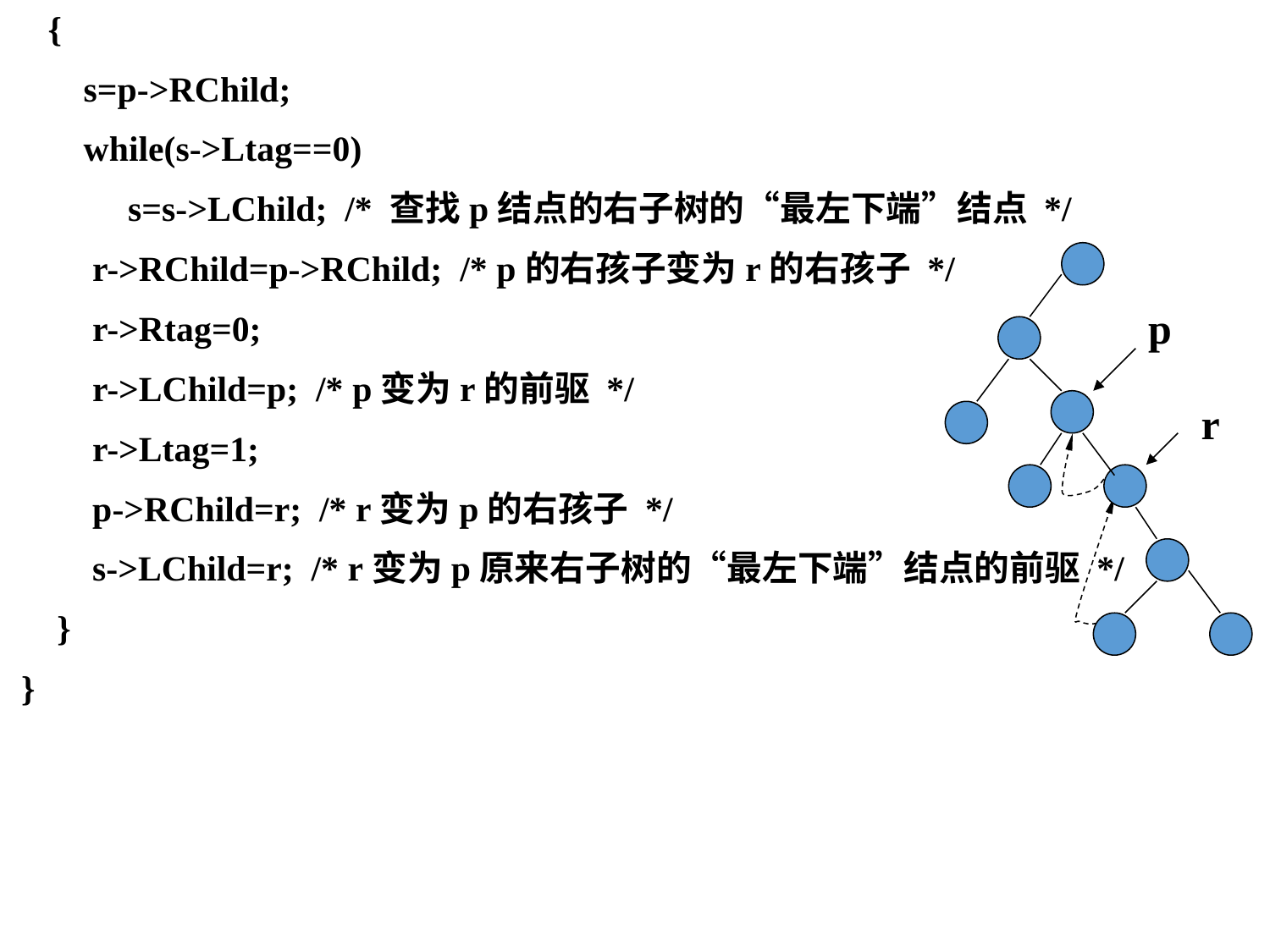

{
        s=p->RChild;
        while(s->Ltag==0)
             s=s->LChild;  /* 查找p结点的右子树的“最左下端”结点 */
         r->RChild=p->RChild;  /* p的右孩子变为r的右孩子 */
         r->Rtag=0;
         r->LChild=p;  /* p变为r的前驱 */
         r->Ltag=1;
         p->RChild=r;  /* r变为p的右孩子 */
         s->LChild=r;  /* r变为p原来右子树的“最左下端”结点的前驱 */
     }
 }

p

r